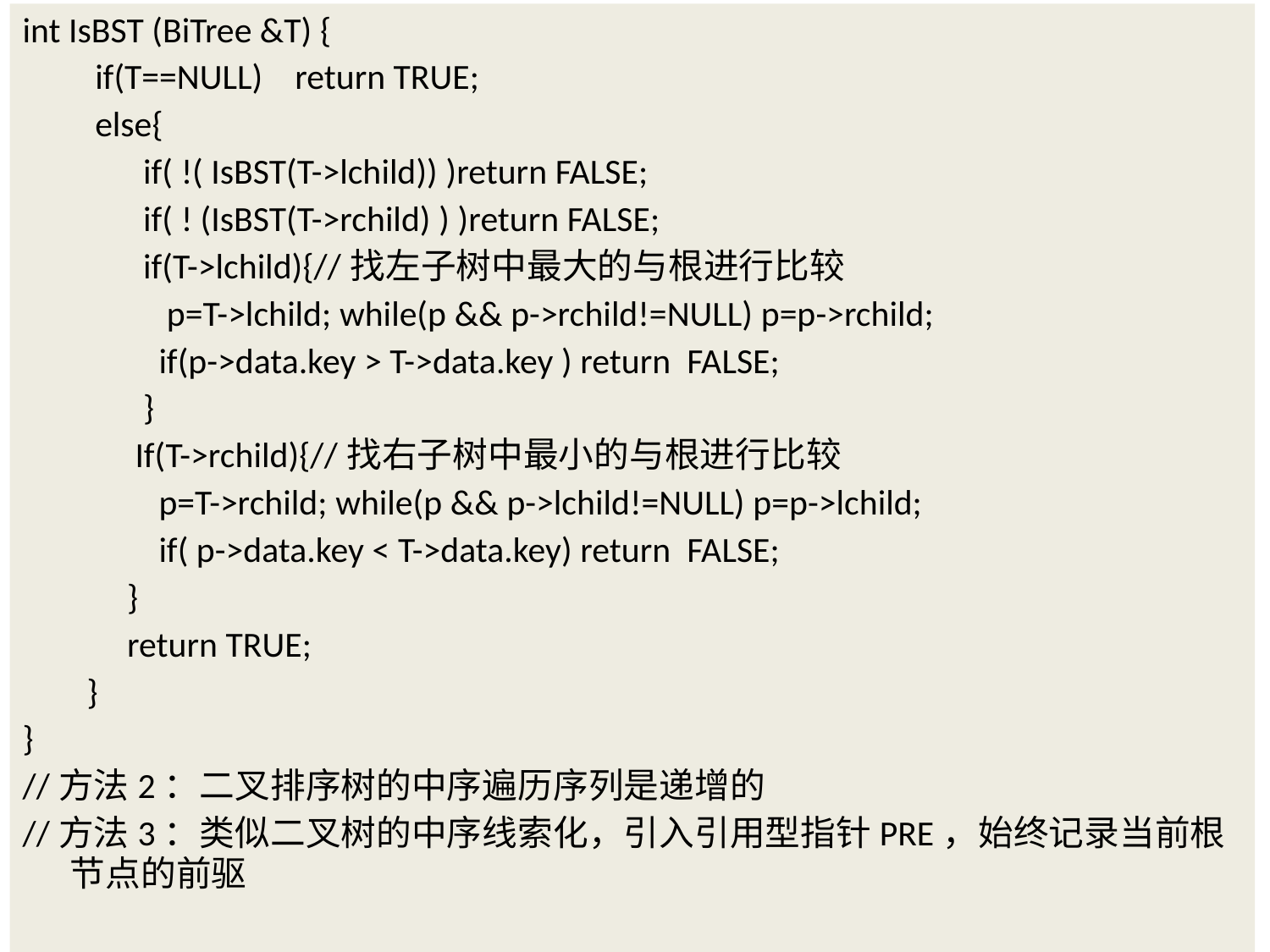

int IsBST (BiTree &T) {
         if(T==NULL)    return TRUE;
         else{
               if( !( IsBST(T->lchild)) )return FALSE;
               if( ! (IsBST(T->rchild) ) )return FALSE;
               if(T->lchild){//找左子树中最大的与根进行比较
	            p=T->lchild; while(p && p->rchild!=NULL) p=p->rchild;
     	           if(p->data.key > T->data.key ) return  FALSE;
               }
              If(T->rchild){//找右子树中最小的与根进行比较
	           p=T->rchild; while(p && p->lchild!=NULL) p=p->lchild;
     	           if( p->data.key < T->data.key) return  FALSE;
             }
             return TRUE;
        }
}
//方法2：二叉排序树的中序遍历序列是递增的
//方法3：类似二叉树的中序线索化，引入引用型指针PRE，始终记录当前根节点的前驱
#